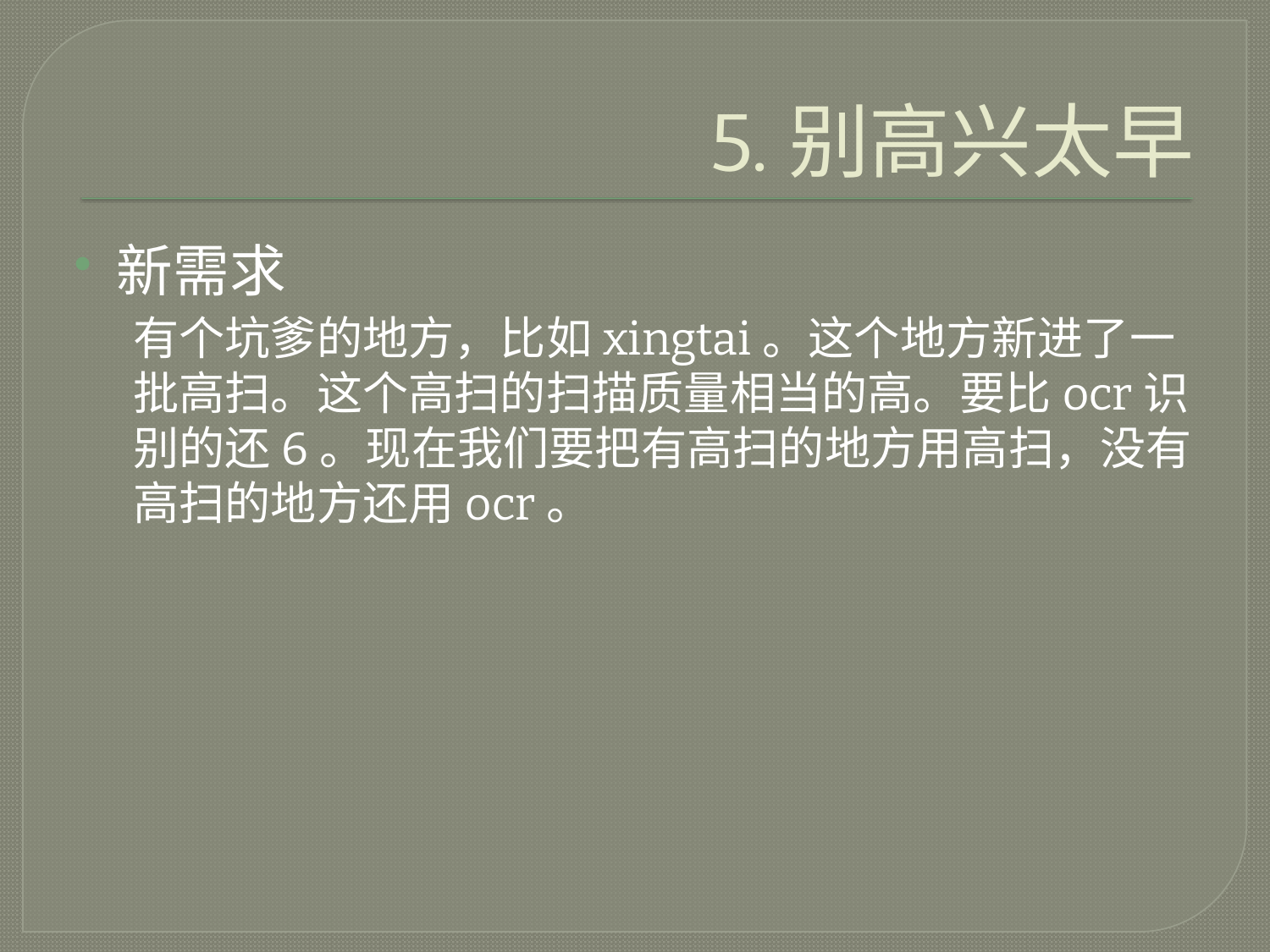

# 5.别高兴太早
新需求
有个坑爹的地方，比如xingtai。这个地方新进了一批高扫。这个高扫的扫描质量相当的高。要比ocr识别的还6。现在我们要把有高扫的地方用高扫，没有高扫的地方还用ocr。